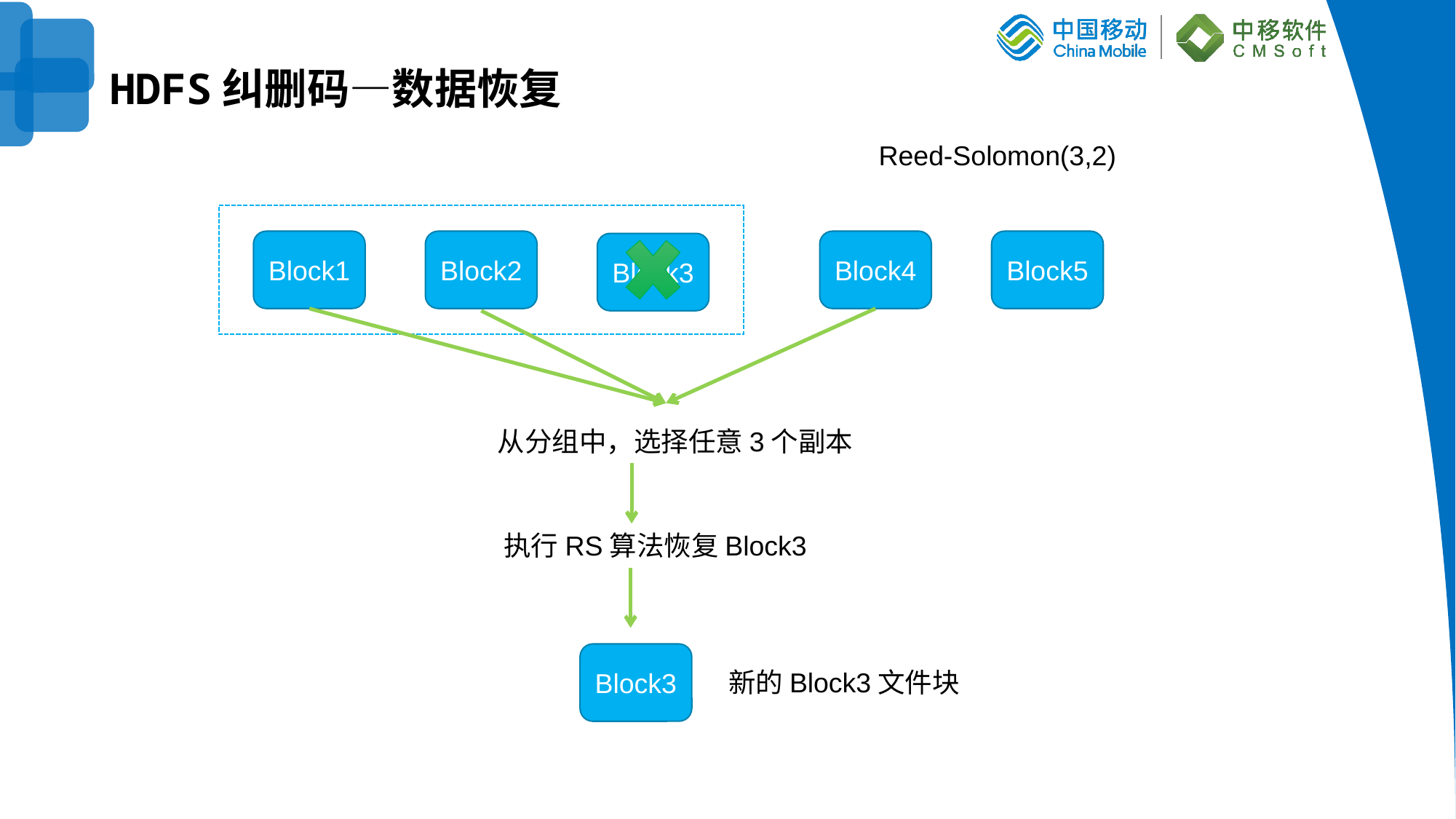

# HDFS纠删码—数据恢复
Reed-Solomon(3,2)

Block1
Block2
Block4
Block5
Block3
从分组中，选择任意3个副本
执行RS算法恢复Block3
Block3
新的Block3文件块